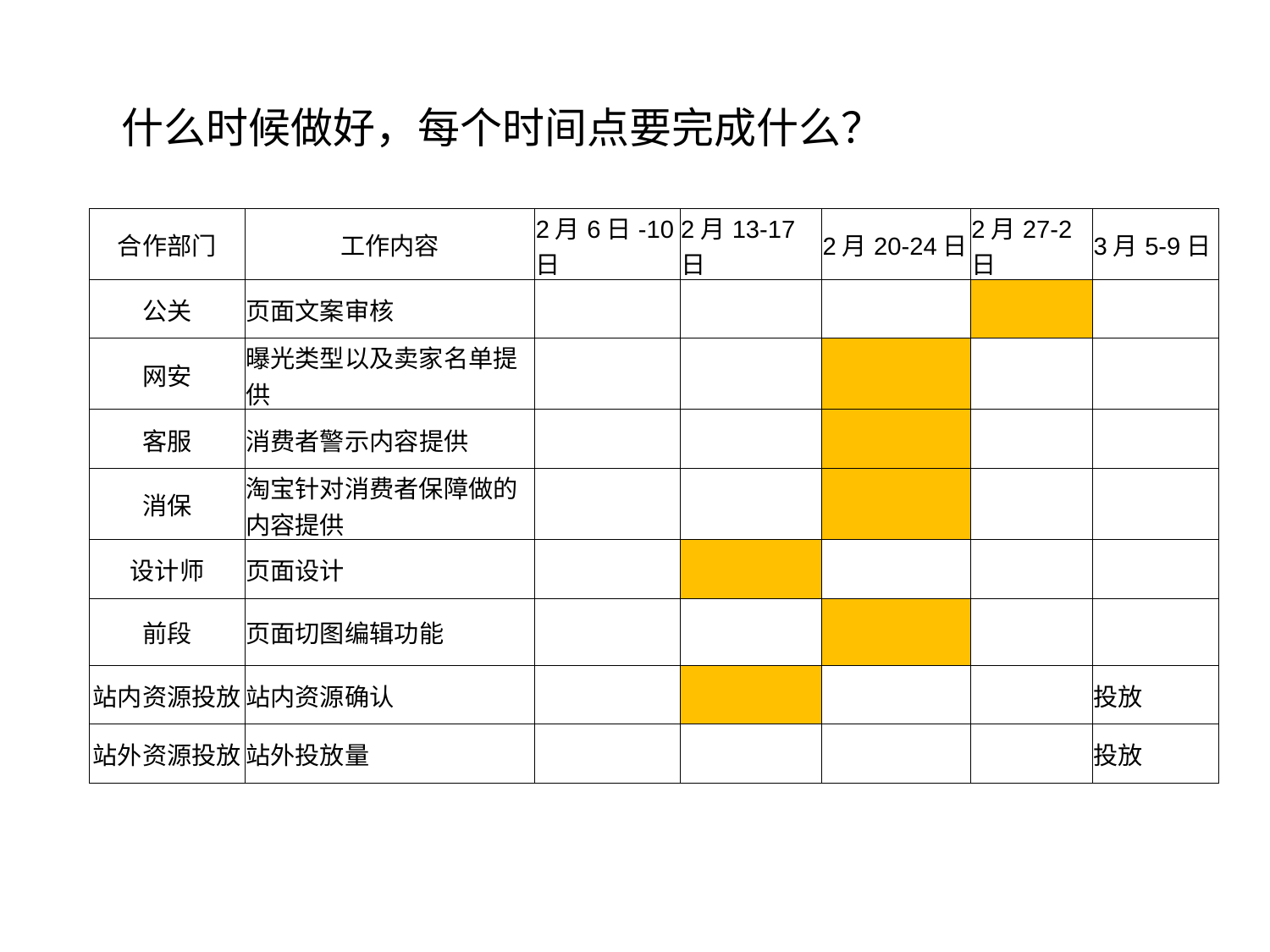

什么时候做好，每个时间点要完成什么？
| 合作部门 | 工作内容 | 2月6日-10日 | 2月13-17日 | 2月20-24日 | 2月27-2日 | 3月5-9日 |
| --- | --- | --- | --- | --- | --- | --- |
| 公关 | 页面文案审核 |  |  |  |  |  |
| 网安 | 曝光类型以及卖家名单提供 |  |  |  |  |  |
| 客服 | 消费者警示内容提供 |  |  |  |  |  |
| 消保 | 淘宝针对消费者保障做的内容提供 |  |  |  |  |  |
| 设计师 | 页面设计 |  |  |  |  |  |
| 前段 | 页面切图编辑功能 |  |  |  |  |  |
| 站内资源投放 | 站内资源确认 |  |  |  |  | 投放 |
| 站外资源投放 | 站外投放量 |  |  |  |  | 投放 |